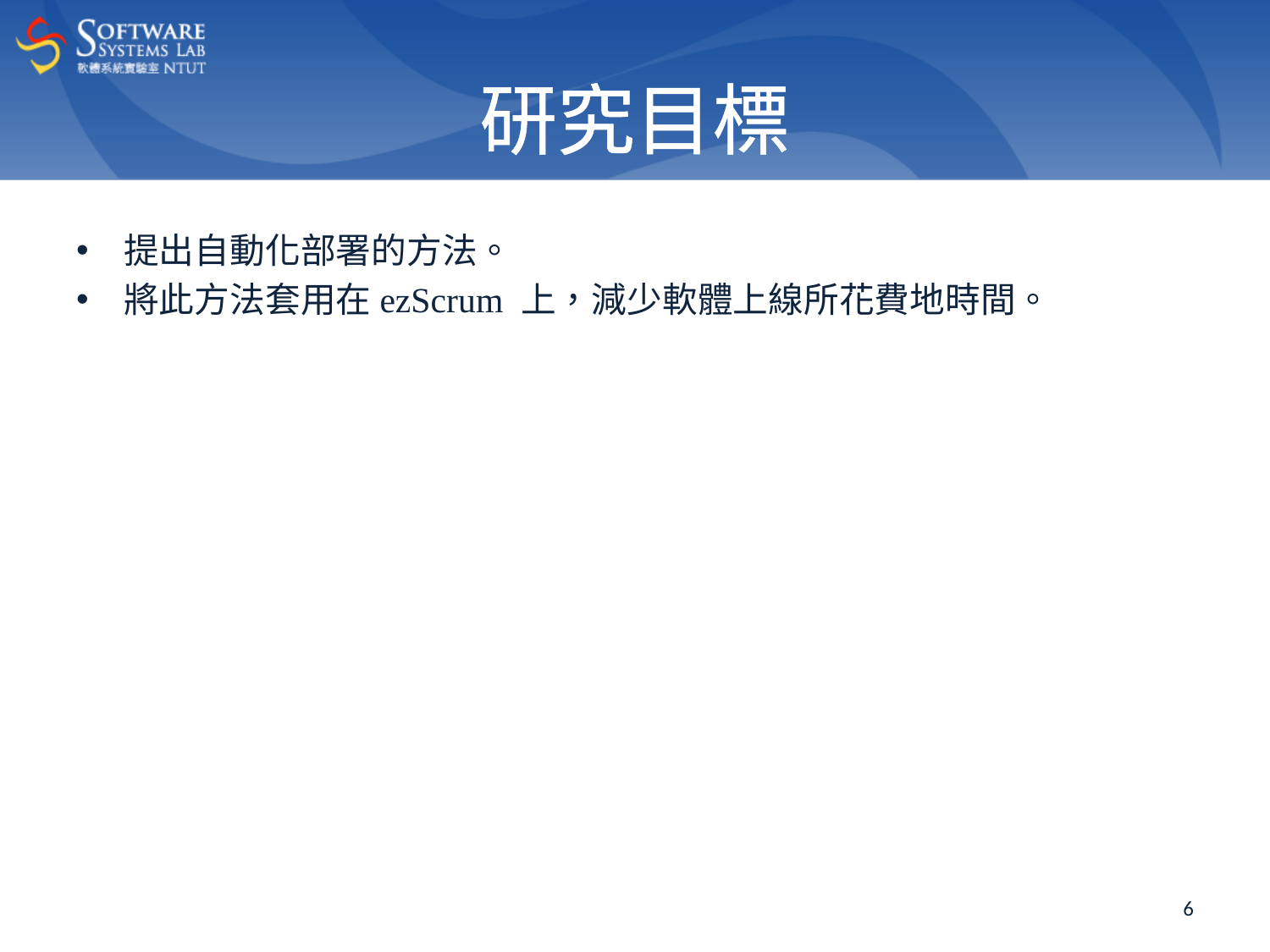

# 研究目標
提出自動化部署的方法。
將此方法套用在ezScrum 上，減少軟體上線所花費地時間。

6